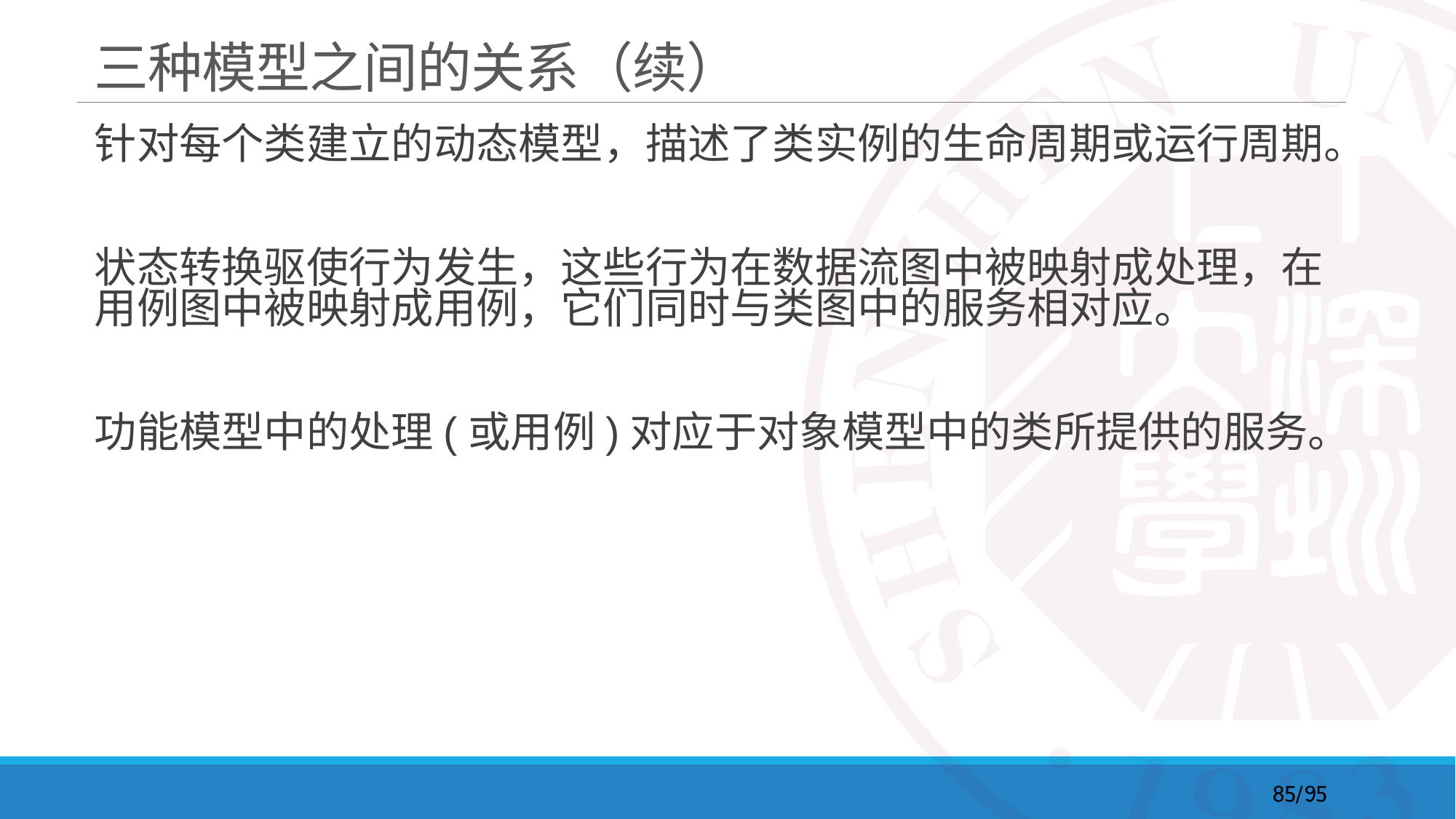

# 三种模型之间的关系（续）
针对每个类建立的动态模型，描述了类实例的生命周期或运行周期。

状态转换驱使行为发生，这些行为在数据流图中被映射成处理，在用例图中被映射成用例，它们同时与类图中的服务相对应。

功能模型中的处理(或用例)对应于对象模型中的类所提供的服务。
85/95